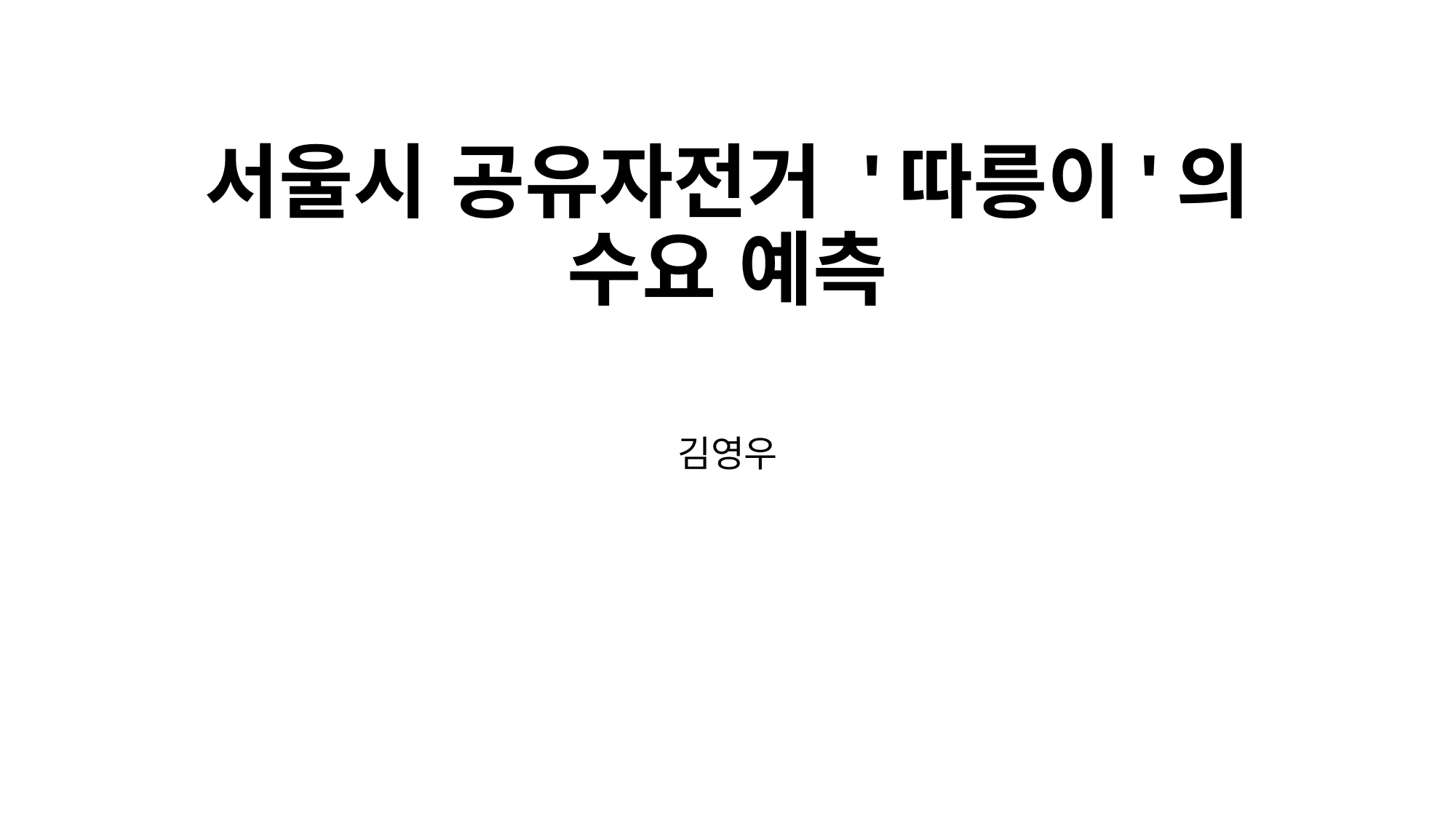

# 서울시 공유자전거 '따릉이'의 수요 예측
김영우